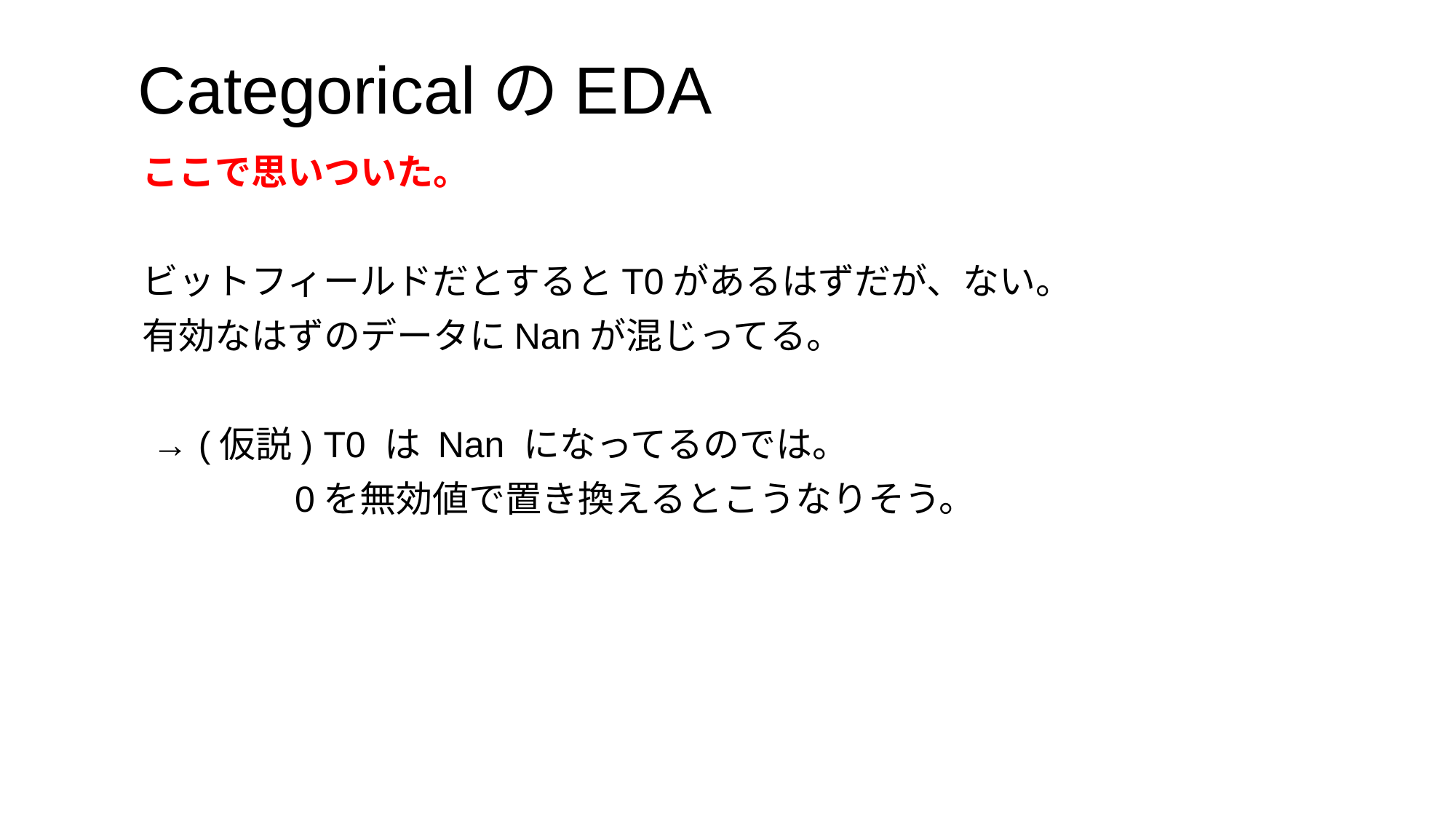

# CategoricalのEDA
ここで思いついた。

ビットフィールドだとするとT0があるはずだが、ない。
有効なはずのデータにNanが混じってる。

 → (仮説) T0 は Nan になってるのでは。
               0を無効値で置き換えるとこうなりそう。